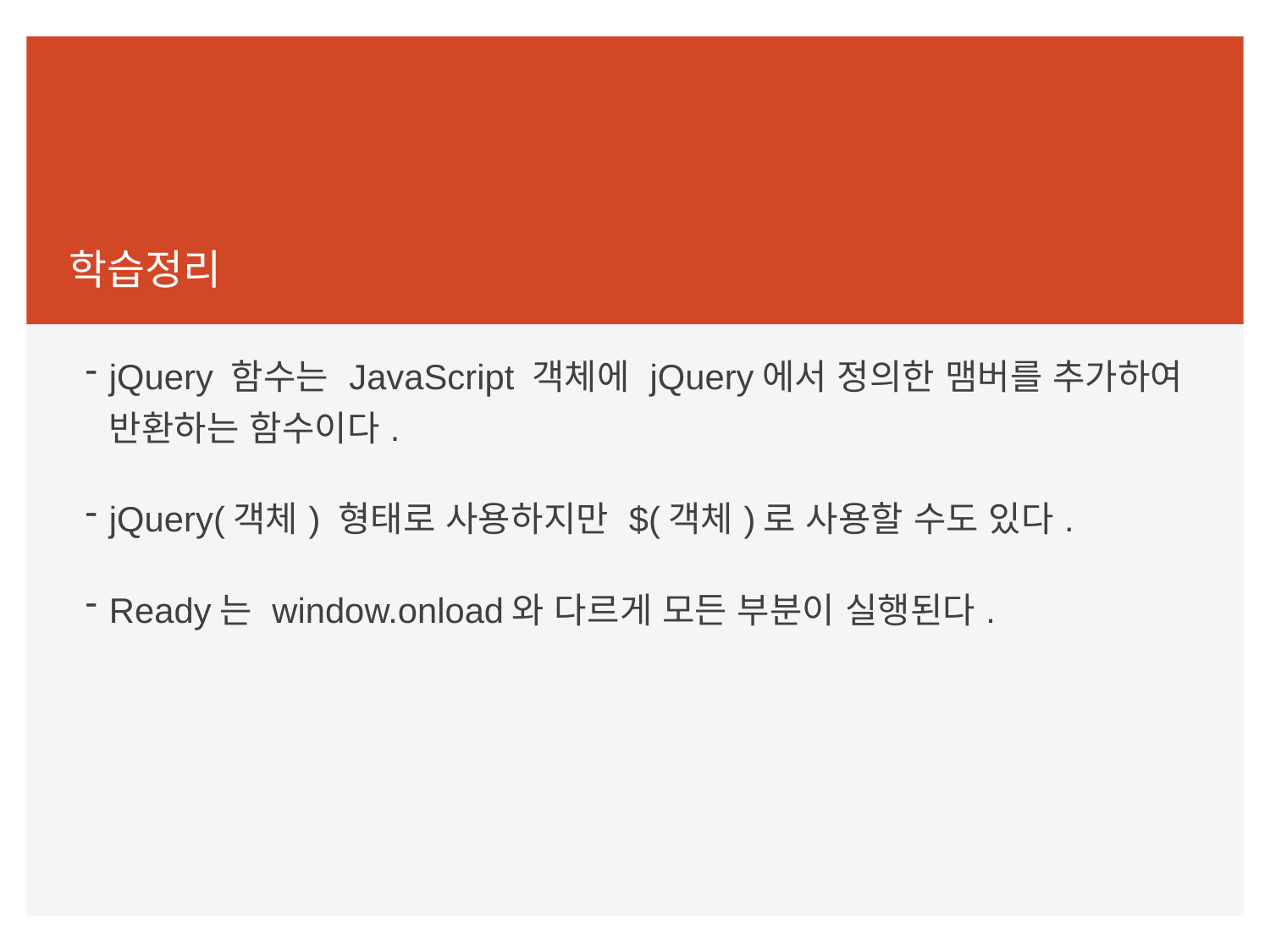

학습정리
jQuery 함수는 JavaScript 객체에 jQuery에서 정의한 맴버를 추가하여 반환하는 함수이다.
jQuery(객체) 형태로 사용하지만 $(객체)로 사용할 수도 있다.
Ready는 window.onload와 다르게 모든 부분이 실행된다.